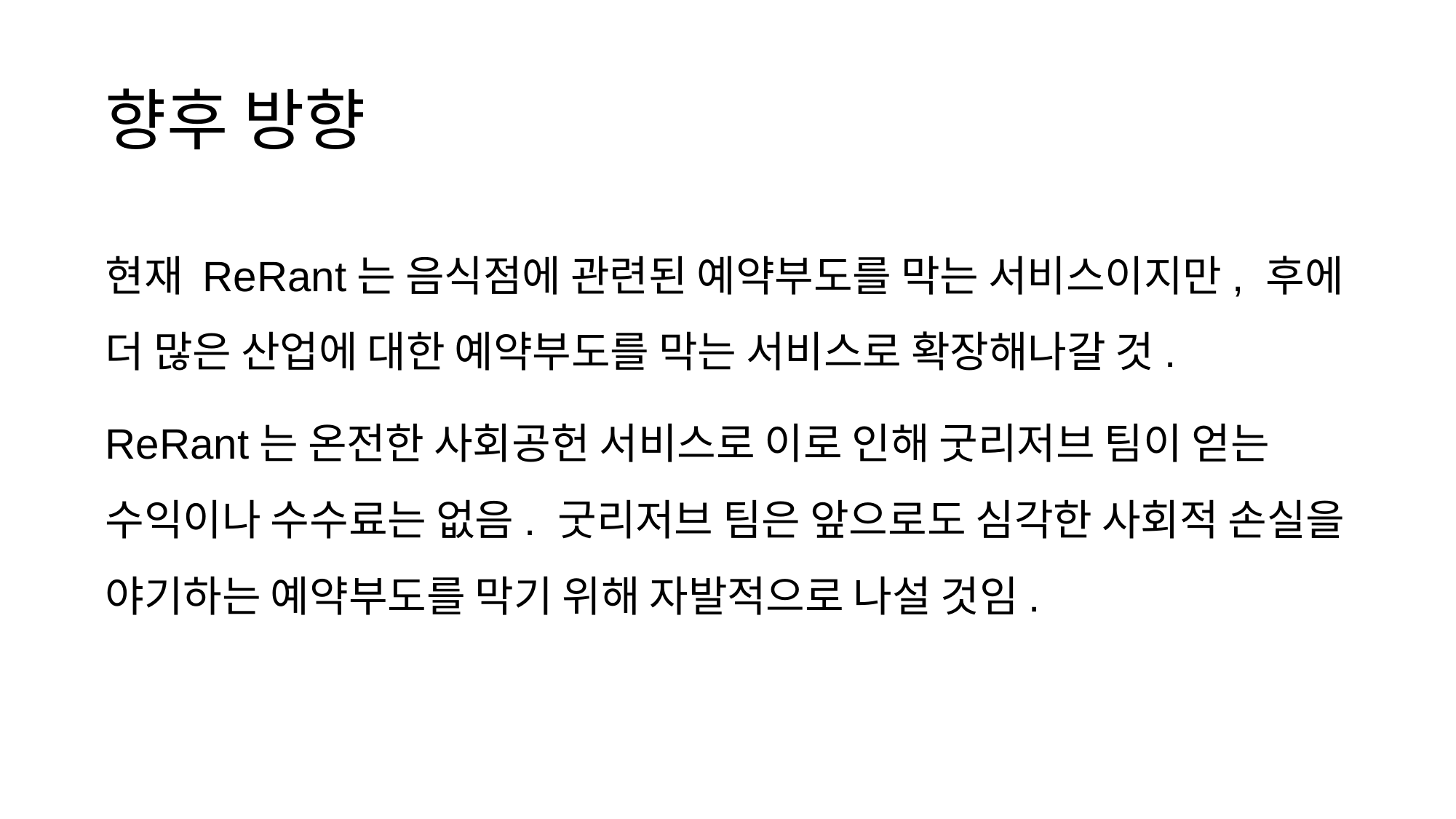

# 향후 방향
현재 ReRant는 음식점에 관련된 예약부도를 막는 서비스이지만, 후에 더 많은 산업에 대한 예약부도를 막는 서비스로 확장해나갈 것.
ReRant는 온전한 사회공헌 서비스로 이로 인해 굿리저브 팀이 얻는 수익이나 수수료는 없음. 굿리저브 팀은 앞으로도 심각한 사회적 손실을 야기하는 예약부도를 막기 위해 자발적으로 나설 것임.